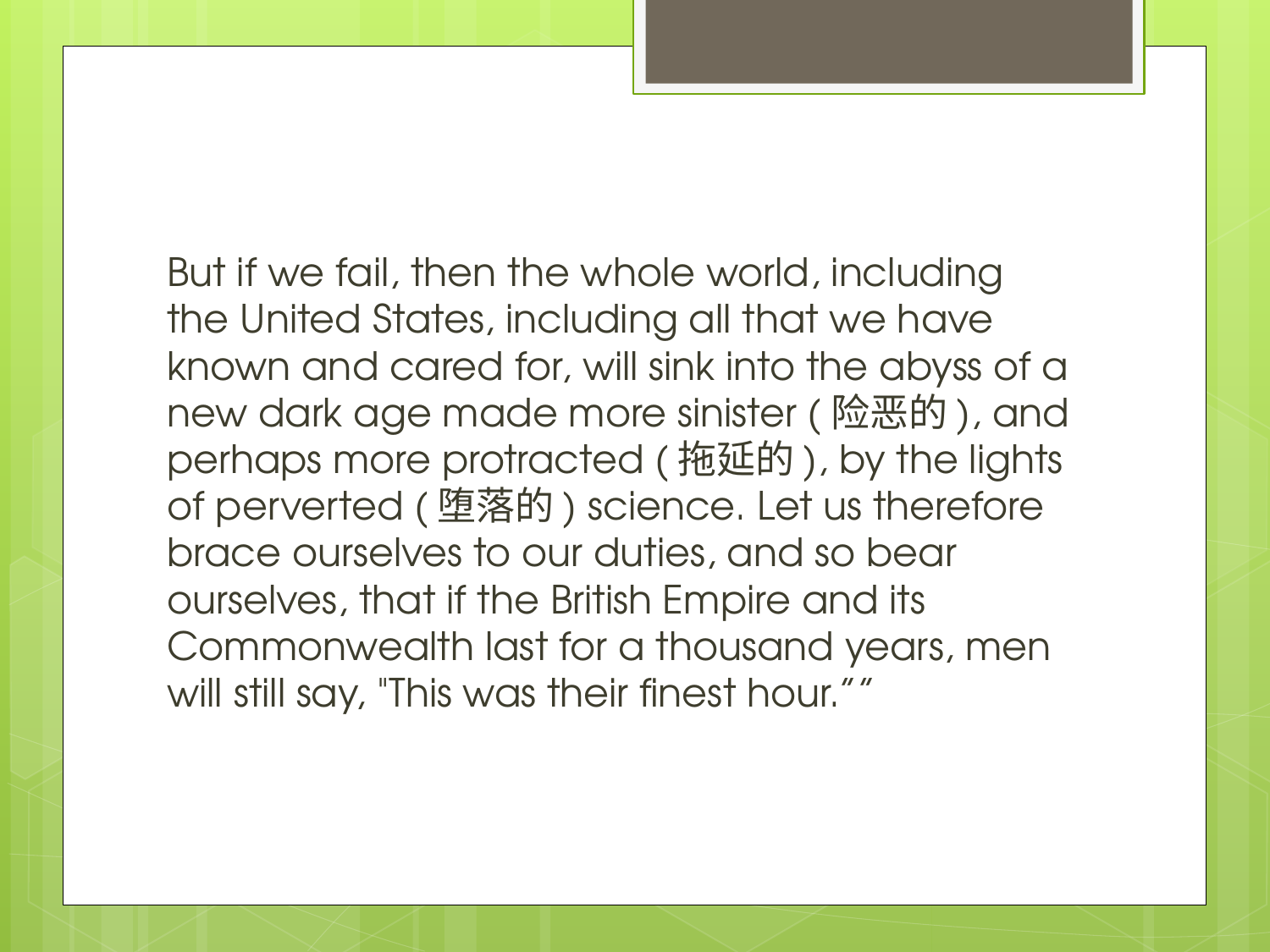

But if we fail, then the whole world, including the United States, including all that we have known and cared for, will sink into the abyss of a new dark age made more sinister (险恶的), and perhaps more protracted (拖延的), by the lights of perverted (堕落的) science. Let us therefore brace ourselves to our duties, and so bear ourselves, that if the British Empire and its Commonwealth last for a thousand years, men will still say, "This was their finest hour.””